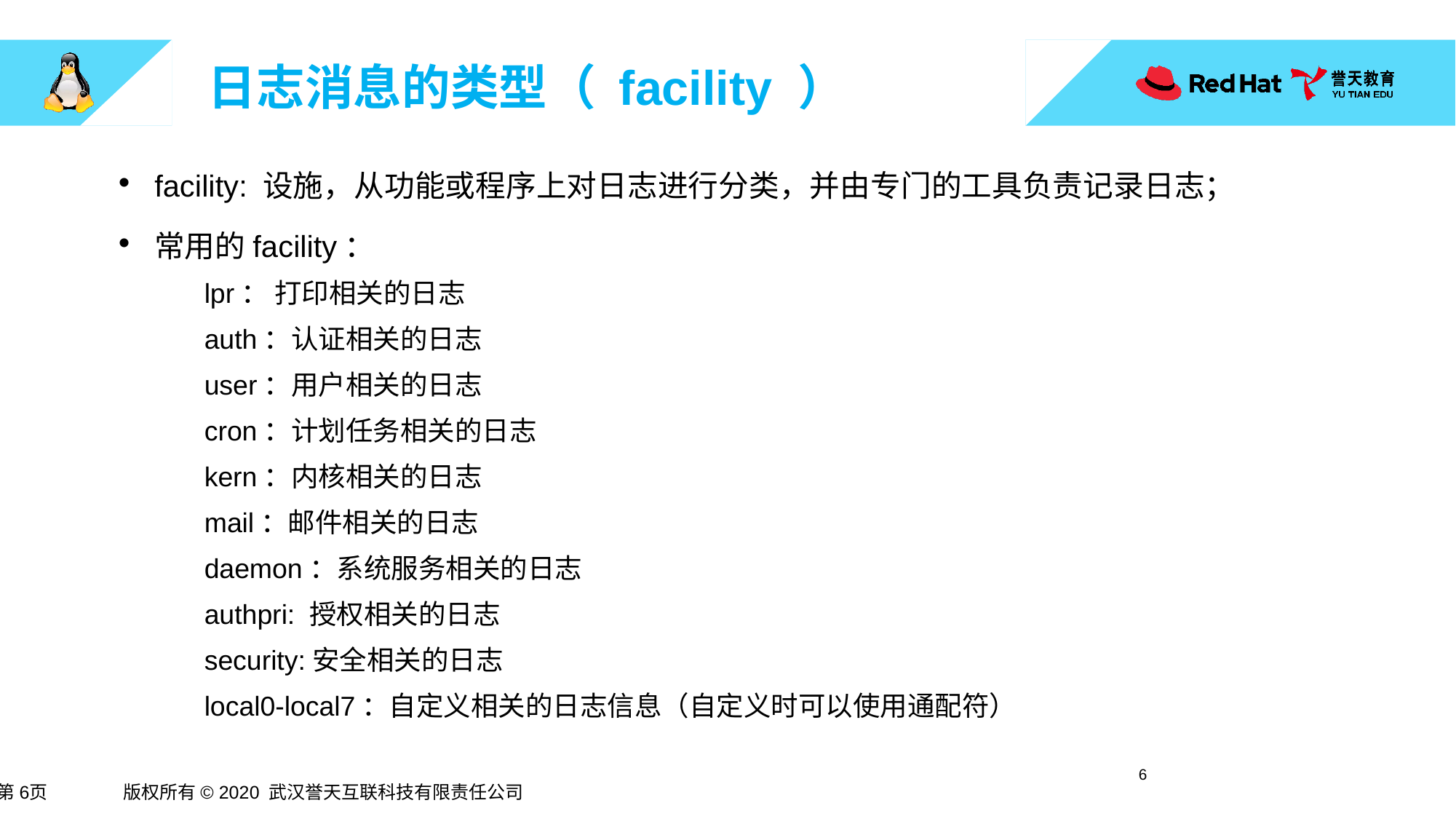

# 日志消息的类型（ facility ）
facility: 设施，从功能或程序上对日志进行分类，并由专门的工具负责记录日志；
常用的facility：
lpr： 打印相关的日志
auth：认证相关的日志
user：用户相关的日志
cron：计划任务相关的日志
kern：内核相关的日志
mail：邮件相关的日志
daemon：系统服务相关的日志
authpri: 授权相关的日志
security:安全相关的日志
local0-local7：自定义相关的日志信息（自定义时可以使用通配符）
6